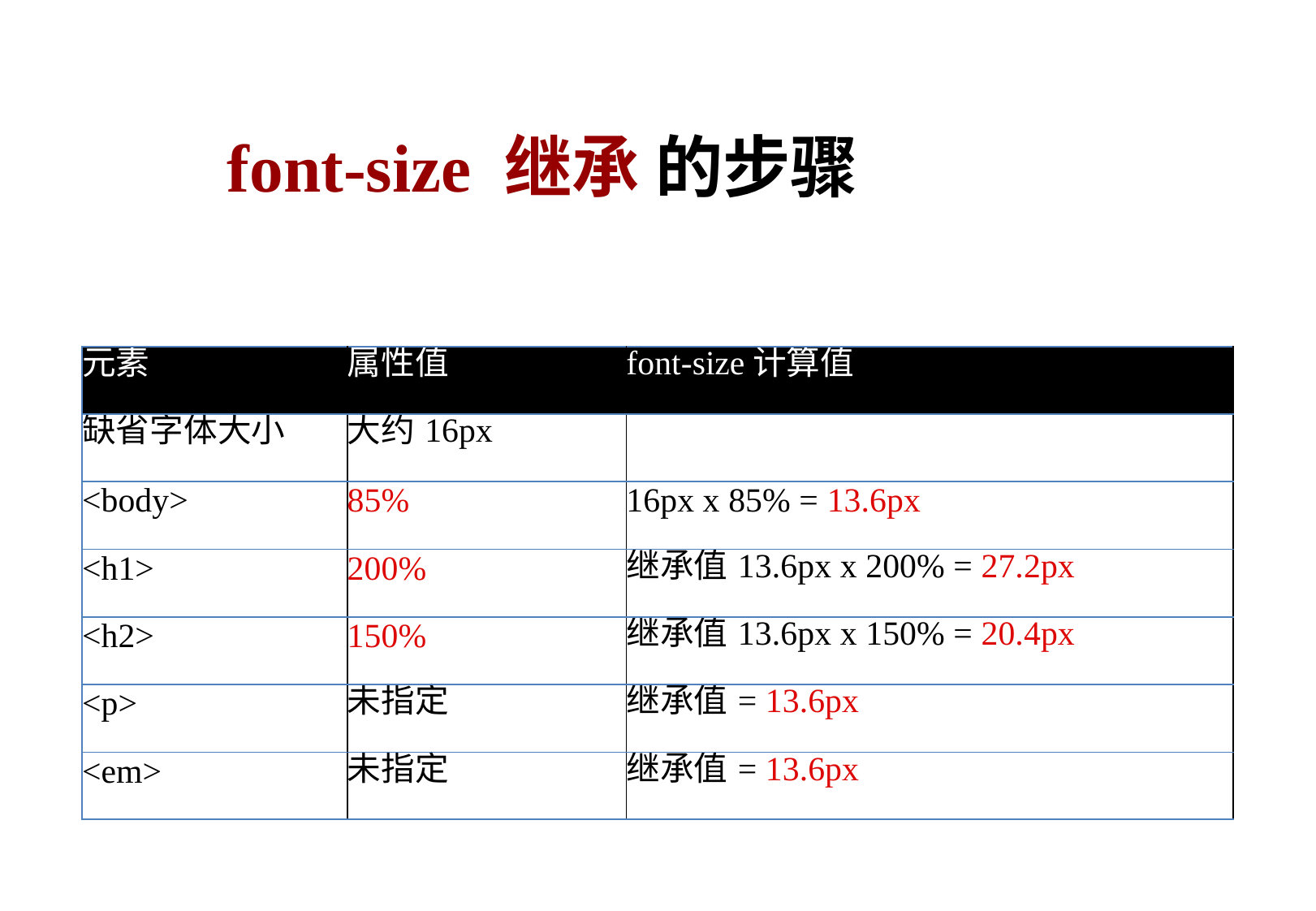

font-size 继承 的步骤
| 元素 | 属性值 | font-size计算值 |
| --- | --- | --- |
| 缺省字体大小 | 大约16px |  |
| <body> | 85% | 16px x 85% = 13.6px |
| <h1> | 200% | 继承值13.6px x 200% = 27.2px |
| <h2> | 150% | 继承值13.6px x 150% = 20.4px |
| <p> | 未指定 | 继承值= 13.6px |
| <em> | 未指定 | 继承值= 13.6px |